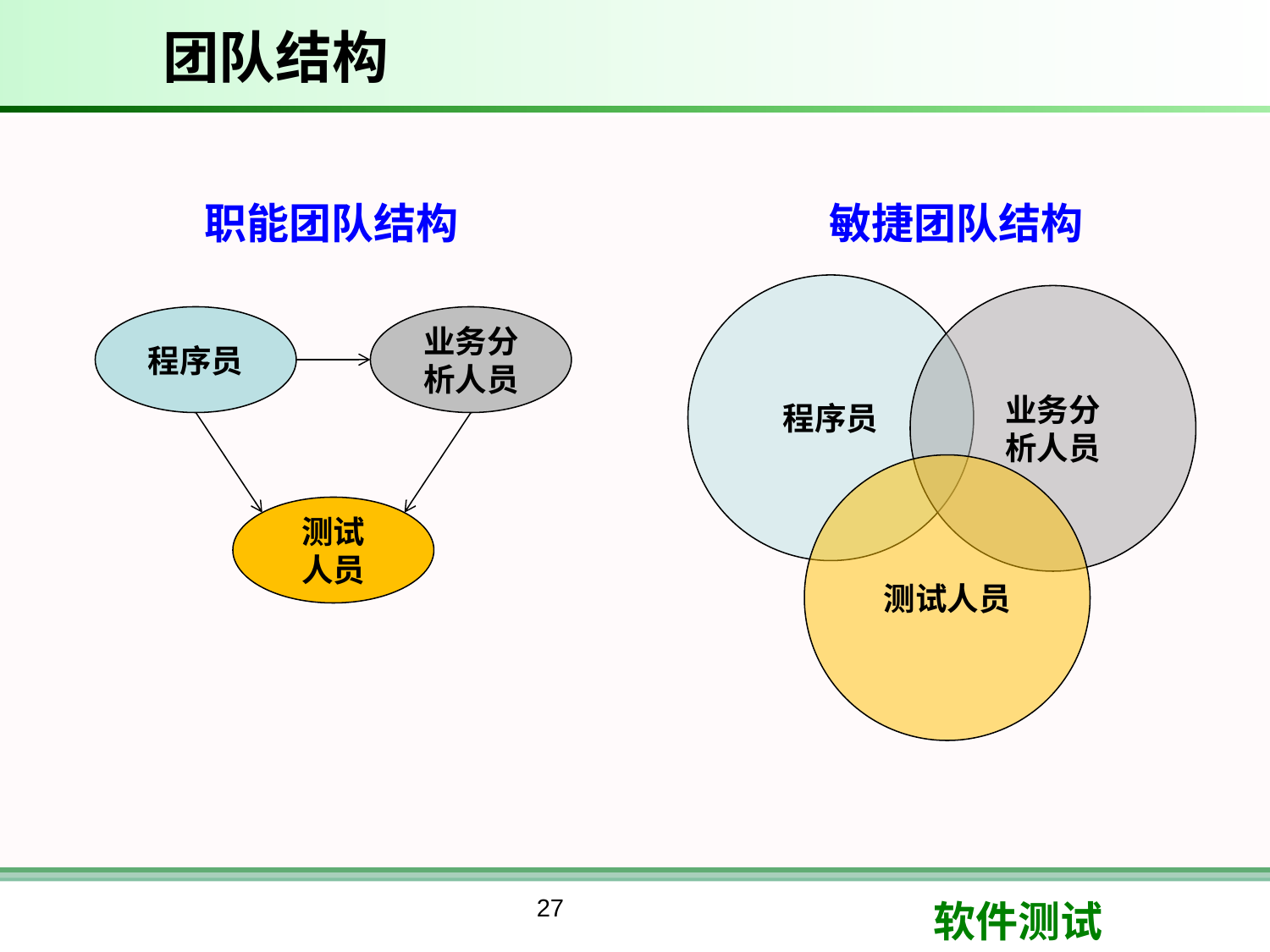

# 团队结构
职能团队结构
敏捷团队结构
程序员
业务分
析人员
测试人员
程序员
业务分析人员
测试
人员
27